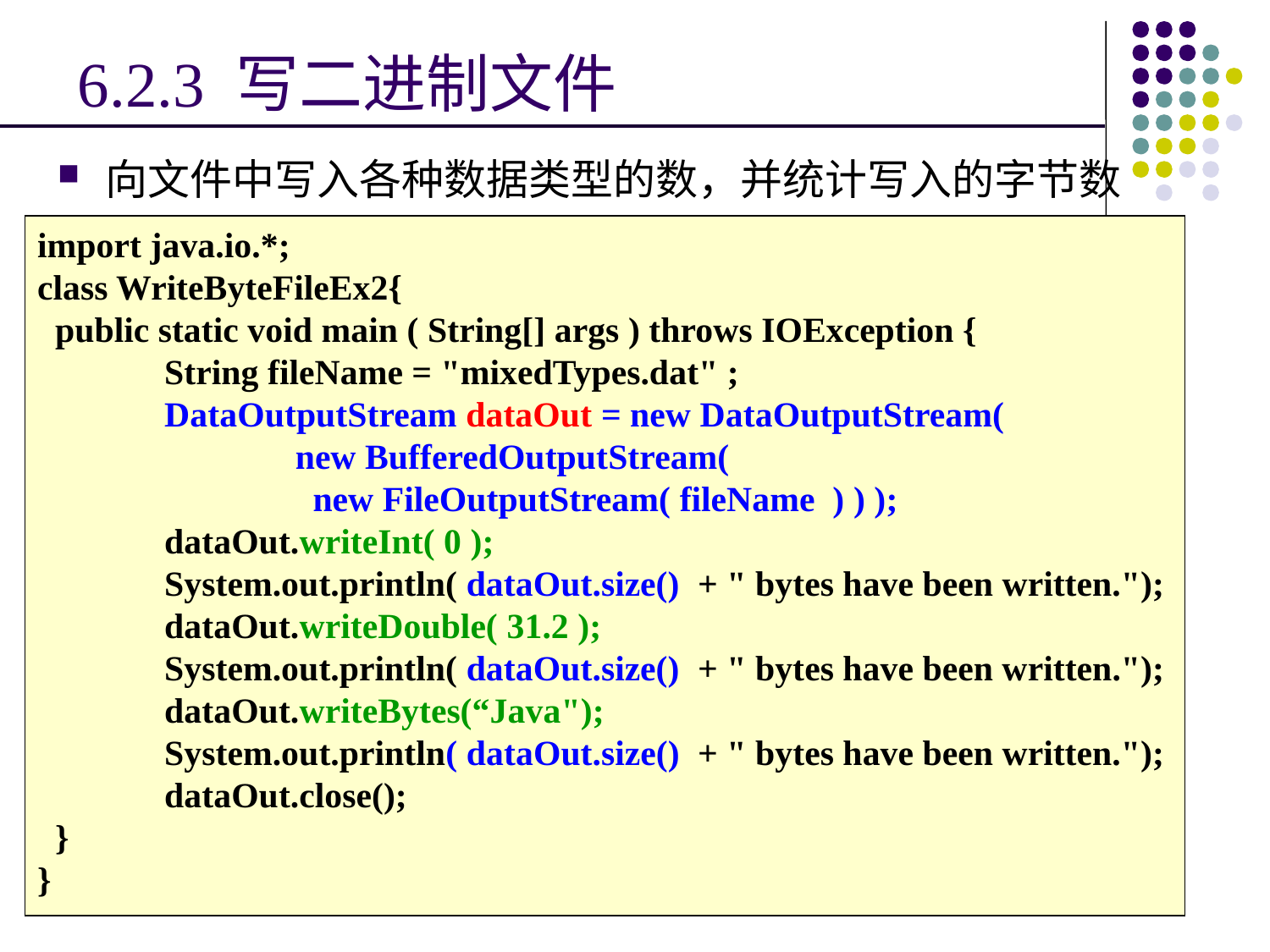

# 6.2.3 写二进制文件
向文件中写入各种数据类型的数，并统计写入的字节数

import java.io.*;
class WriteByteFileEx2{
  public static void main ( String[] args ) throws IOException {
    	String fileName = "mixedTypes.dat" ;
    	DataOutputStream dataOut = new DataOutputStream(
                             new BufferedOutputStream(
                               new FileOutputStream( fileName  ) ) );
    	dataOut.writeInt( 0 );
    	System.out.println( dataOut.size()  + " bytes have been written.");
    	dataOut.writeDouble( 31.2 );
    	System.out.println( dataOut.size()  + " bytes have been written.");
    	dataOut.writeBytes(“Java");
    	System.out.println( dataOut.size()  + " bytes have been written.");
    	dataOut.close();
  }
}